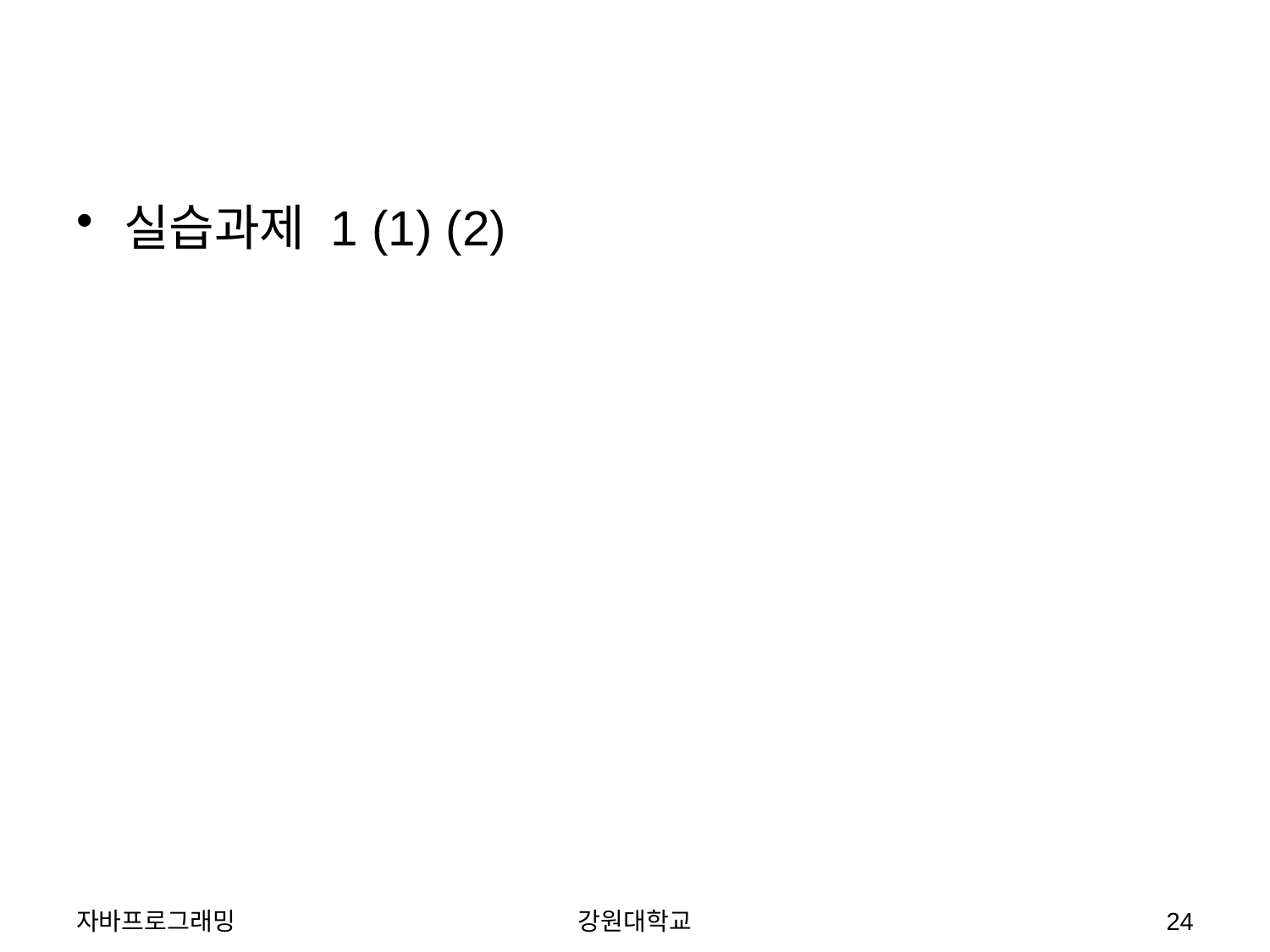

#
실습과제 1 (1) (2)
자바프로그래밍
강원대학교
24